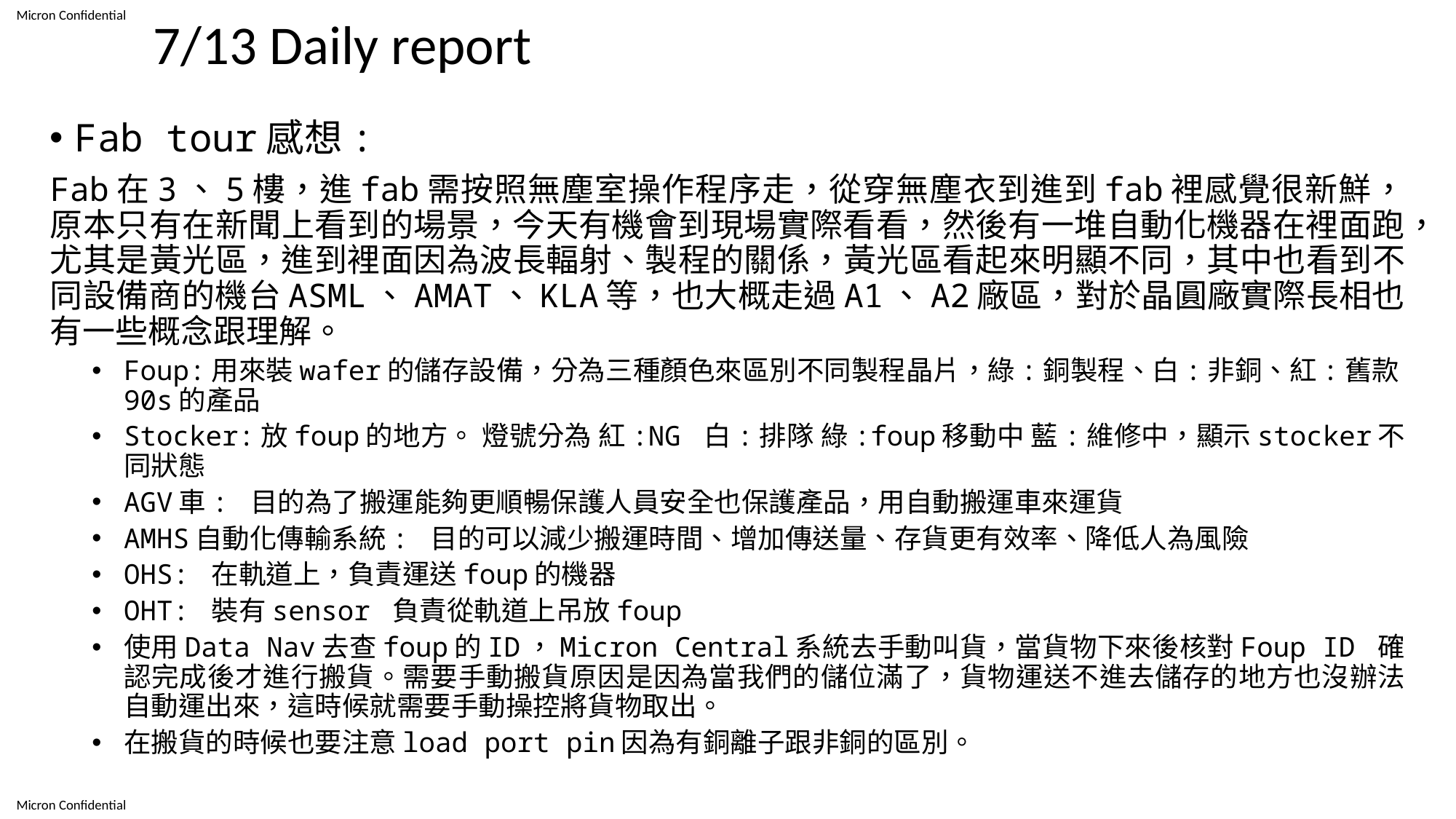

# 7/13 Daily report
Fab tour感想:
Fab在3、5樓，進fab需按照無塵室操作程序走，從穿無塵衣到進到fab裡感覺很新鮮，原本只有在新聞上看到的場景，今天有機會到現場實際看看，然後有一堆自動化機器在裡面跑，尤其是黃光區，進到裡面因為波長輻射、製程的關係，黃光區看起來明顯不同，其中也看到不同設備商的機台ASML、AMAT、KLA等，也大概走過A1、A2廠區，對於晶圓廠實際長相也有一些概念跟理解。
Foup:用來裝wafer的儲存設備，分為三種顏色來區別不同製程晶片，綠:銅製程、白:非銅、紅:舊款90s的產品
Stocker:放foup的地方。 燈號分為 紅:NG 白:排隊 綠:foup移動中 藍:維修中，顯示stocker不同狀態
AGV車: 目的為了搬運能夠更順暢保護人員安全也保護產品，用自動搬運車來運貨
AMHS自動化傳輸系統: 目的可以減少搬運時間、增加傳送量、存貨更有效率、降低人為風險
OHS: 在軌道上，負責運送foup的機器
OHT: 裝有sensor 負責從軌道上吊放foup
使用Data Nav去查foup的ID，Micron Central系統去手動叫貨，當貨物下來後核對Foup ID 確認完成後才進行搬貨。需要手動搬貨原因是因為當我們的儲位滿了，貨物運送不進去儲存的地方也沒辦法自動運出來，這時候就需要手動操控將貨物取出。
在搬貨的時候也要注意load port pin因為有銅離子跟非銅的區別。